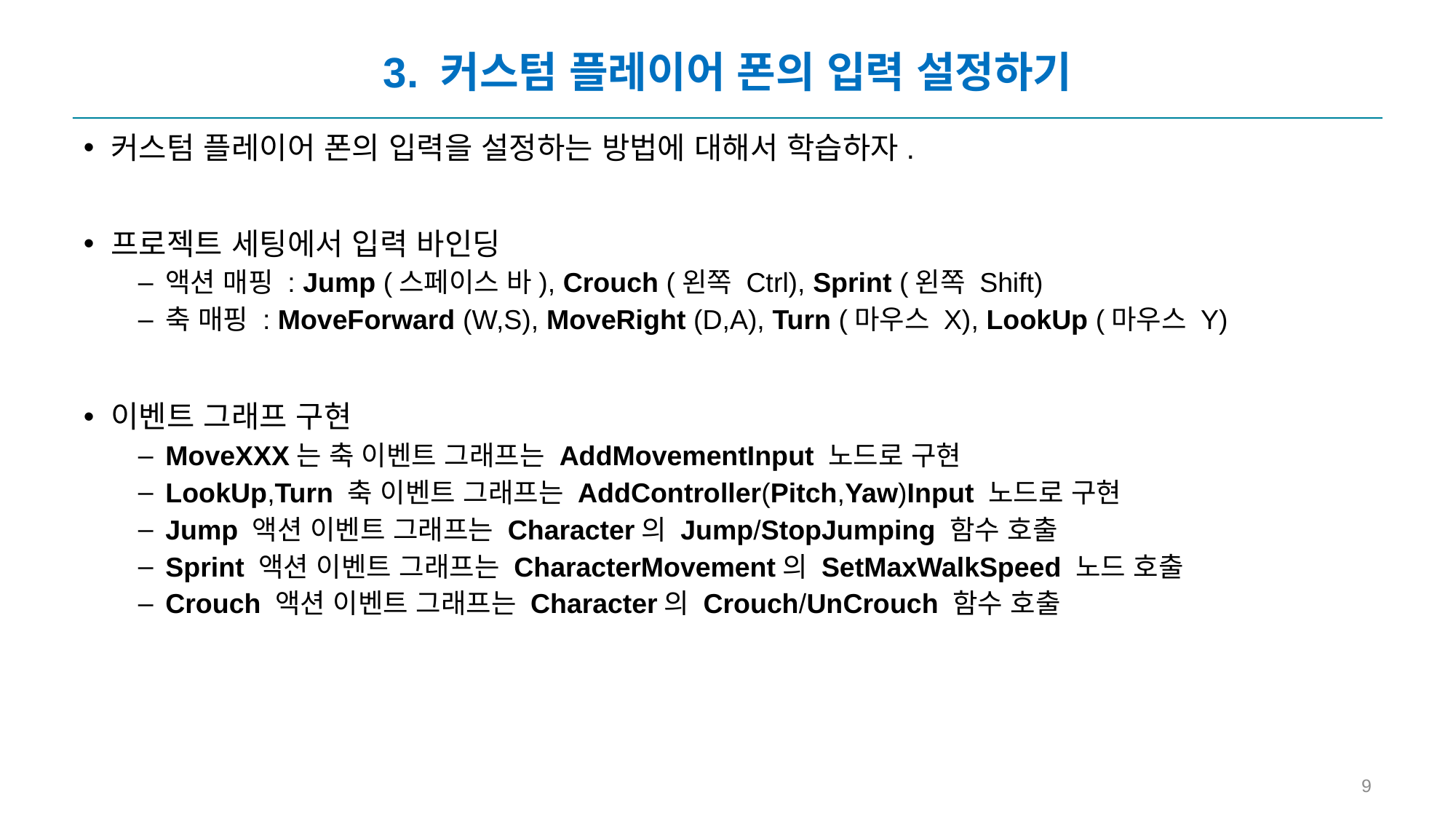

# 3. 커스텀 플레이어 폰의 입력 설정하기
커스텀 플레이어 폰의 입력을 설정하는 방법에 대해서 학습하자.

프로젝트 세팅에서 입력 바인딩
액션 매핑 : Jump (스페이스 바), Crouch (왼쪽 Ctrl), Sprint (왼쪽 Shift)
축 매핑 : MoveForward (W,S), MoveRight (D,A), Turn (마우스 X), LookUp (마우스 Y)

이벤트 그래프 구현
MoveXXX는 축 이벤트 그래프는 AddMovementInput 노드로 구현
LookUp,Turn 축 이벤트 그래프는 AddController(Pitch,Yaw)Input 노드로 구현
Jump 액션 이벤트 그래프는 Character의 Jump/StopJumping 함수 호출
Sprint 액션 이벤트 그래프는 CharacterMovement의 SetMaxWalkSpeed 노드 호출
Crouch 액션 이벤트 그래프는 Character의 Crouch/UnCrouch 함수 호출

9